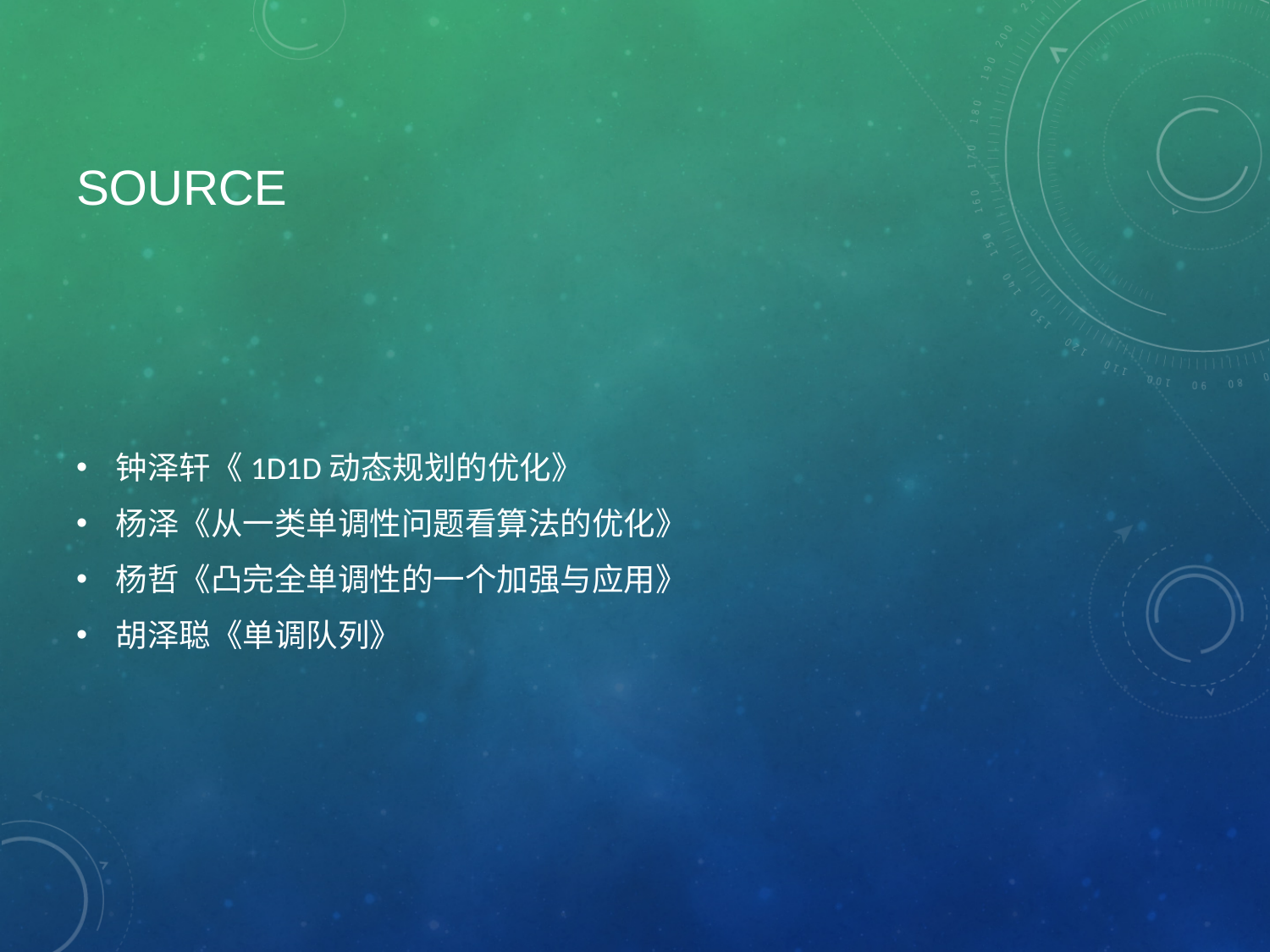

# source
钟泽轩《1D1D动态规划的优化》
杨泽《从一类单调性问题看算法的优化》
杨哲《凸完全单调性的一个加强与应用》
胡泽聪《单调队列》